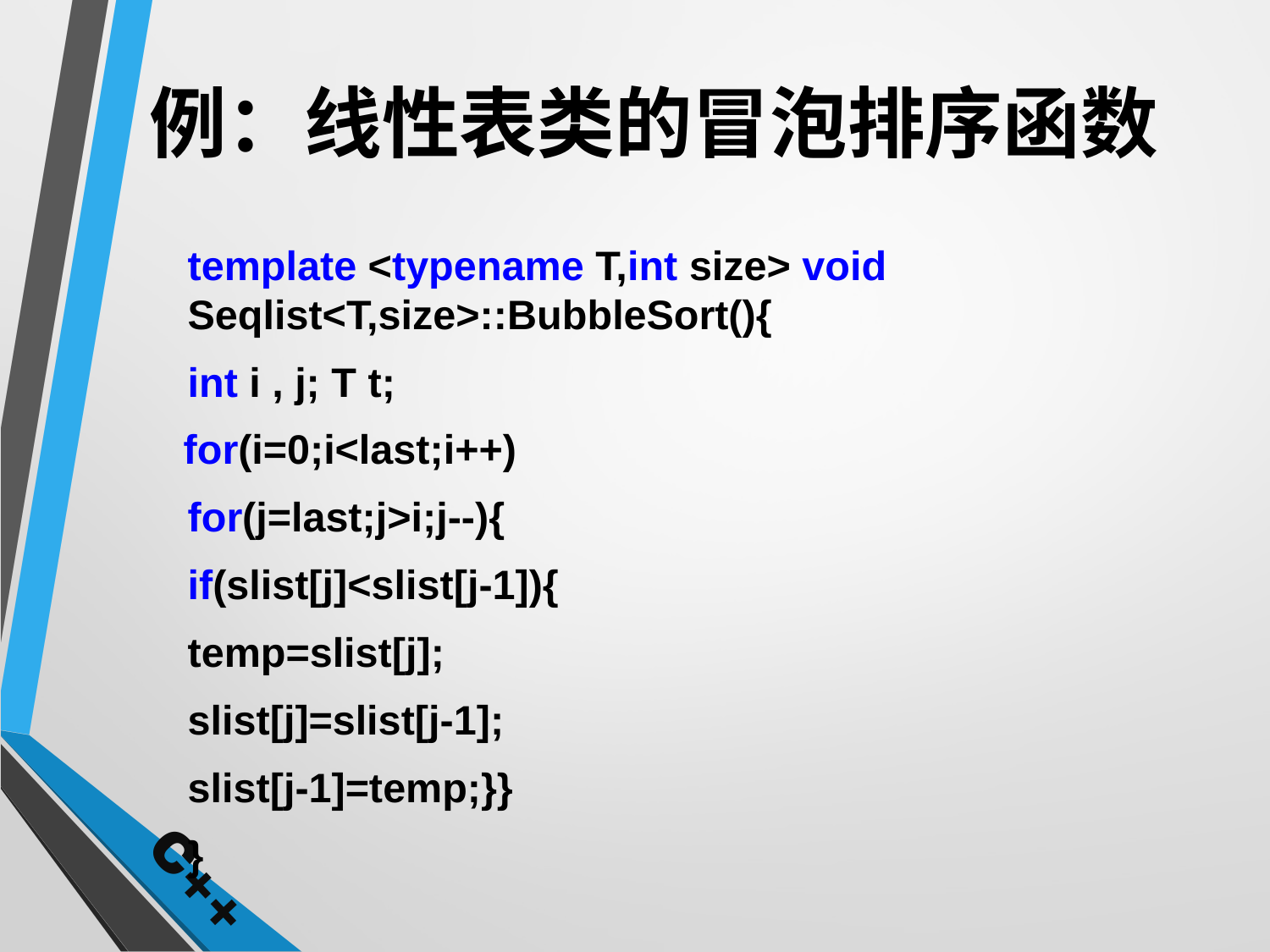

# 例：线性表类的冒泡排序函数
	template <typename T,int size> void Seqlist<T,size>::BubbleSort(){
	int i , j; T t;
   for(i=0;i<last;i++)
			for(j=last;j>i;j--){
				if(slist[j]<slist[j-1]){
						temp=slist[j];
						slist[j]=slist[j-1];
						slist[j-1]=temp;}}
	}